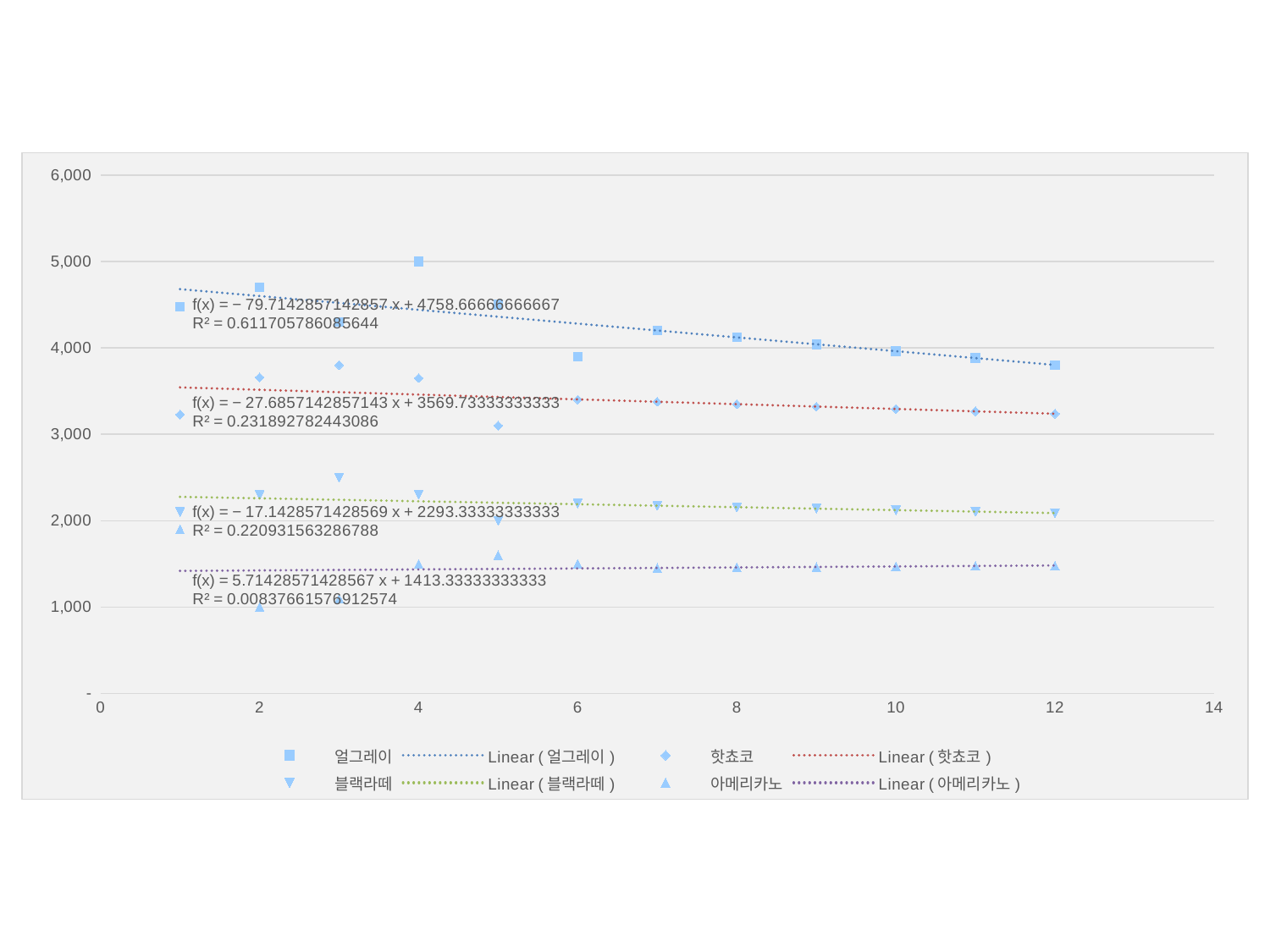

### Chart

| Category | 얼그레이 | 핫쵸코 | 블랙라떼 | 아메리카노 |
|---|---|---|---|---|